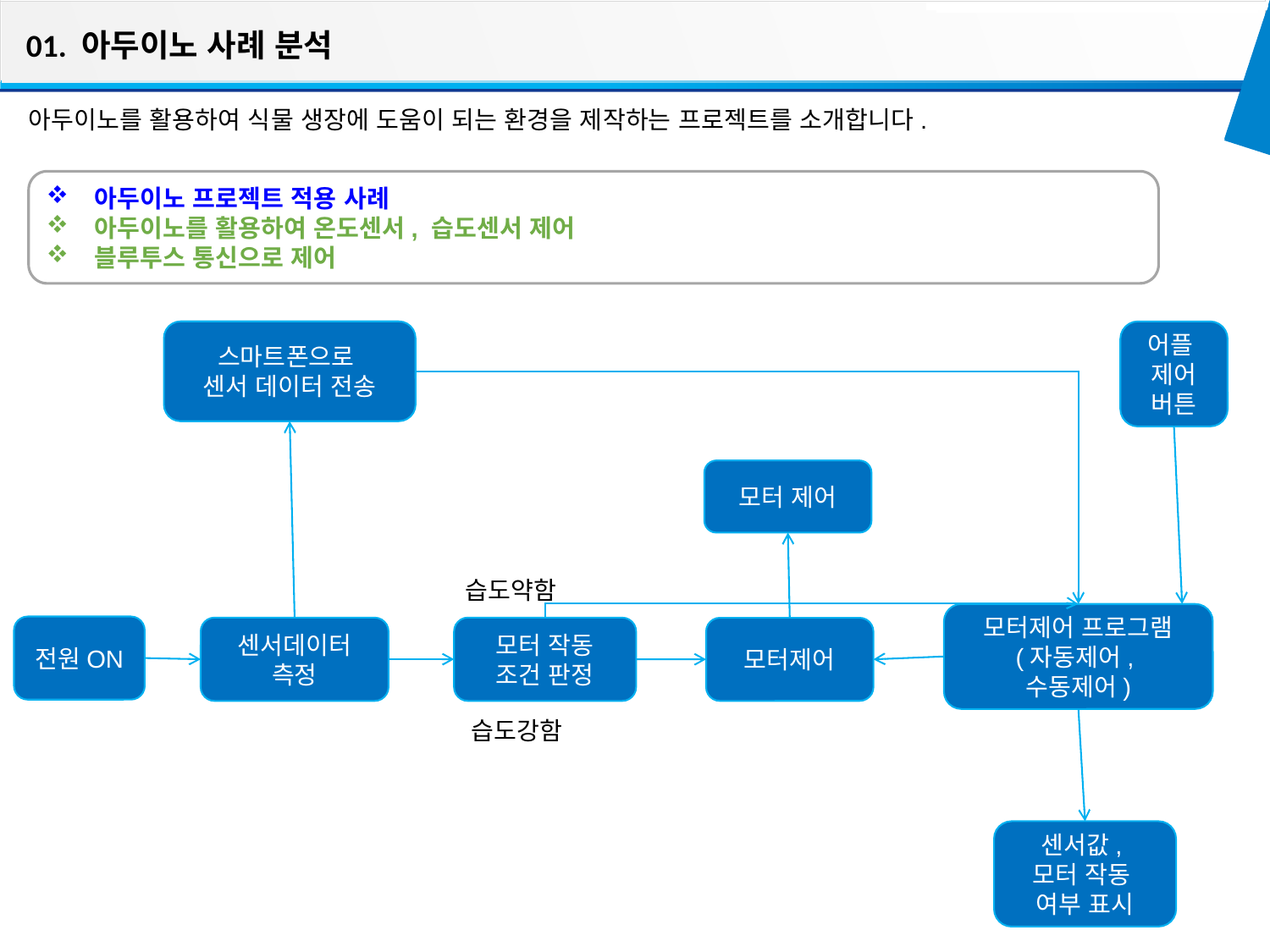

01. 아두이노 사례 분석

아두이노를 활용하여 식물 생장에 도움이 되는 환경을 제작하는 프로젝트를 소개합니다.
아두이노 프로젝트 적용 사례
아두이노를 활용하여 온도센서, 습도센서 제어
블루투스 통신으로 제어
스마트폰으로
센서 데이터 전송
어플
제어
버튼
모터 제어
습도약함
모터제어 프로그램
(자동제어,
수동제어)
전원ON
센서데이터 측정
모터 작동
조건 판정
모터제어
습도강함
센서값,
모터 작동
여부 표시